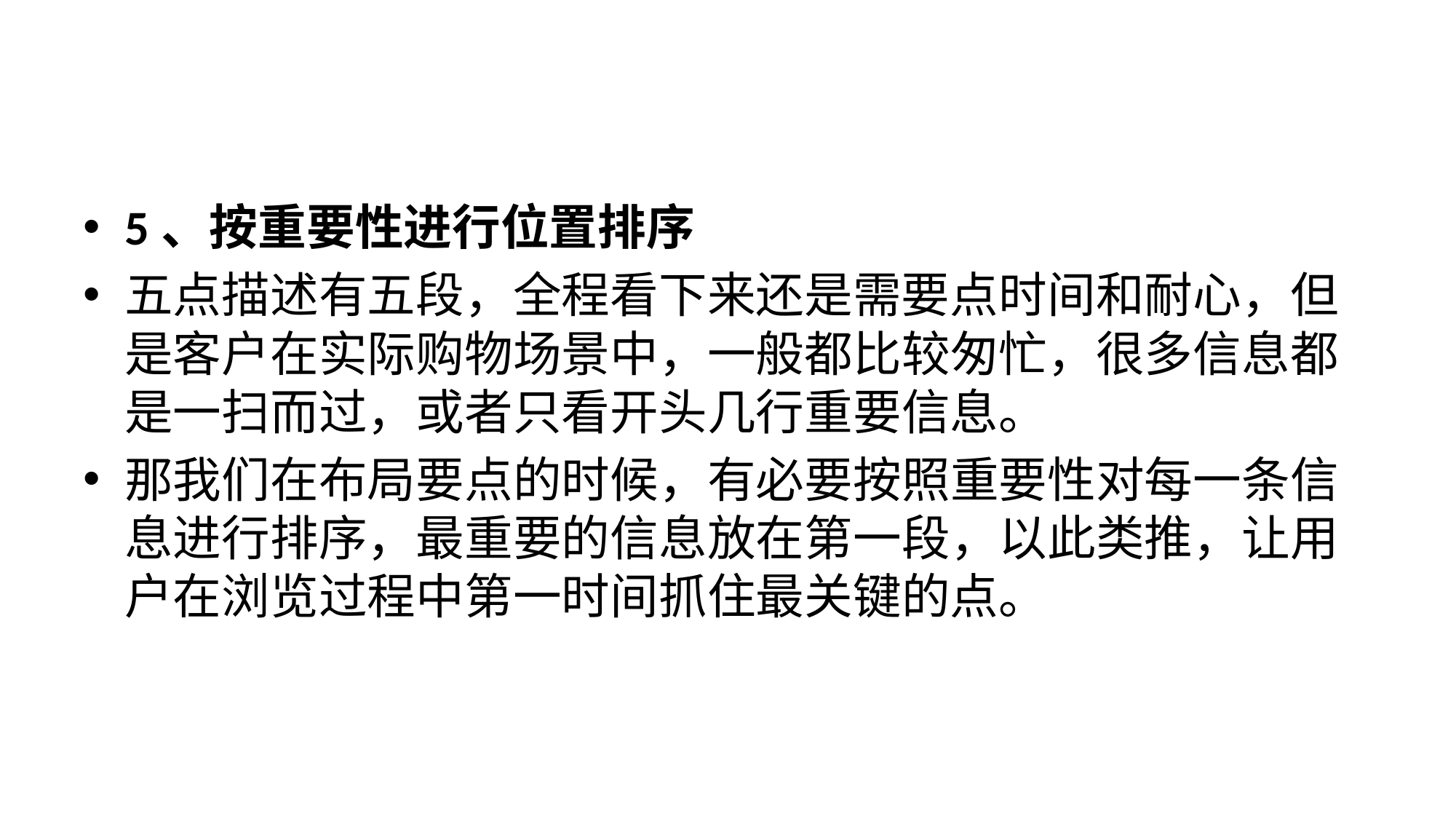

5、按重要性进行位置排序
五点描述有五段，全程看下来还是需要点时间和耐心，但是客户在实际购物场景中，一般都比较匆忙，很多信息都是一扫而过，或者只看开头几行重要信息。
那我们在布局要点的时候，有必要按照重要性对每一条信息进行排序，最重要的信息放在第一段，以此类推，让用户在浏览过程中第一时间抓住最关键的点。